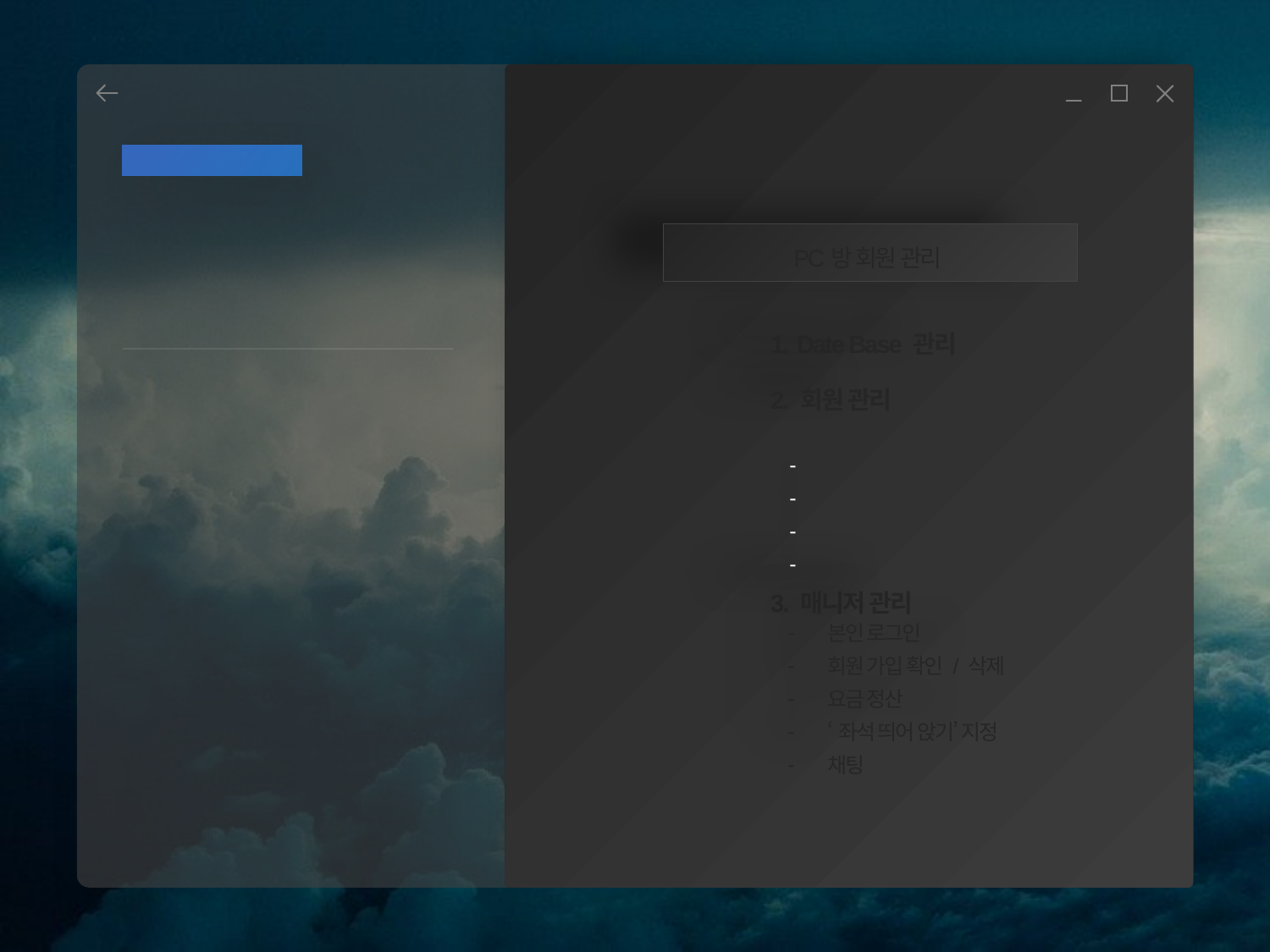

프로그램 기능 소개
구성 요소
PC방 회원 관리
 (초안)
1. Date Base 관리
2. 회원 관리
Designed Team2
-      회원 로그인
회원 가입 신청
요금 입금
음식 주문
채팅
3. 매니저 관리

본인 로그인
회원 가입 확인 / 삭제
요금 정산
‘좌석 띄어 앉기’ 지정
채팅